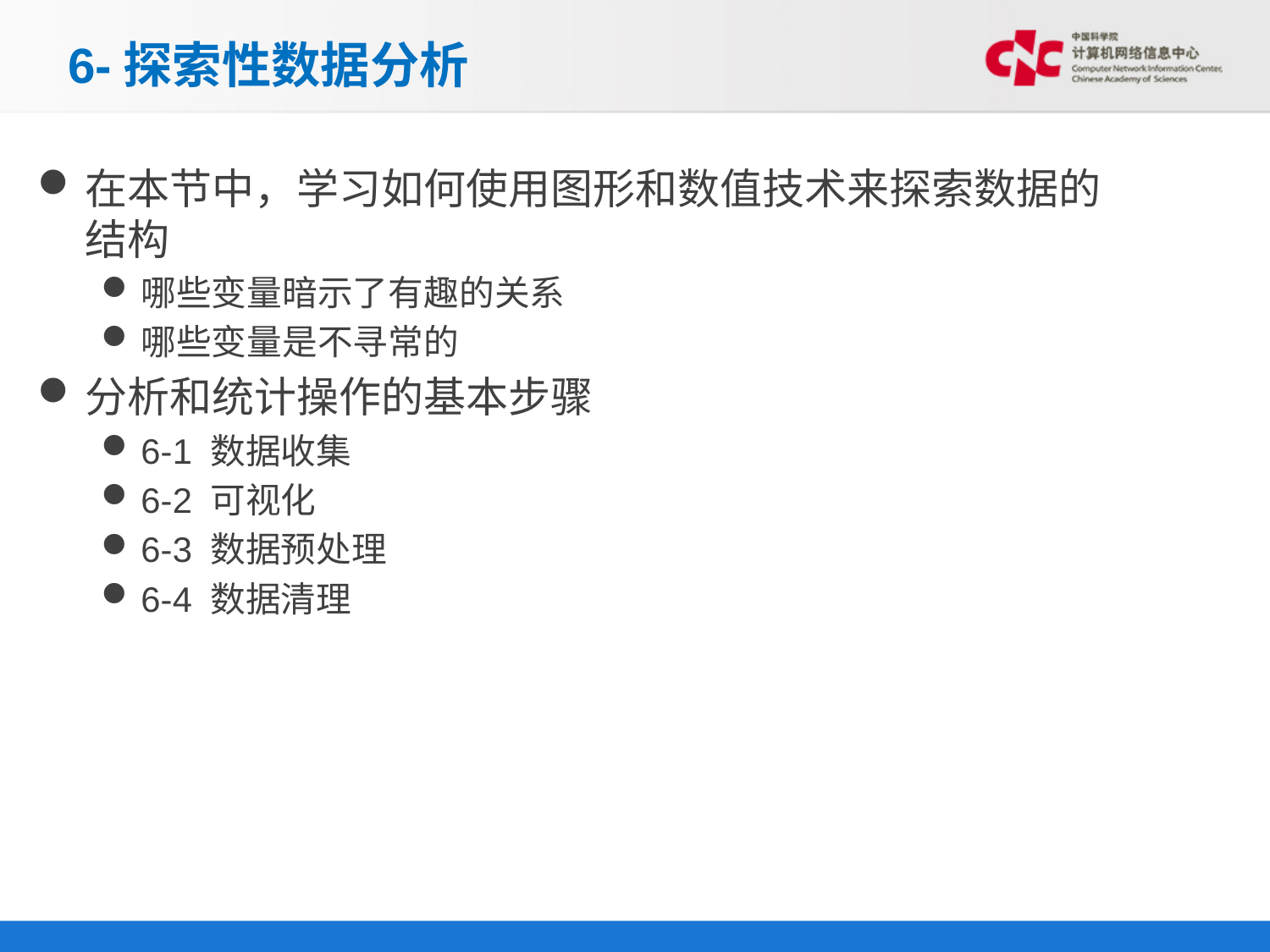

# 6-探索性数据分析
在本节中，学习如何使用图形和数值技术来探索数据的结构
哪些变量暗示了有趣的关系
哪些变量是不寻常的
分析和统计操作的基本步骤
6-1 数据收集
6-2 可视化
6-3 数据预处理
6-4 数据清理